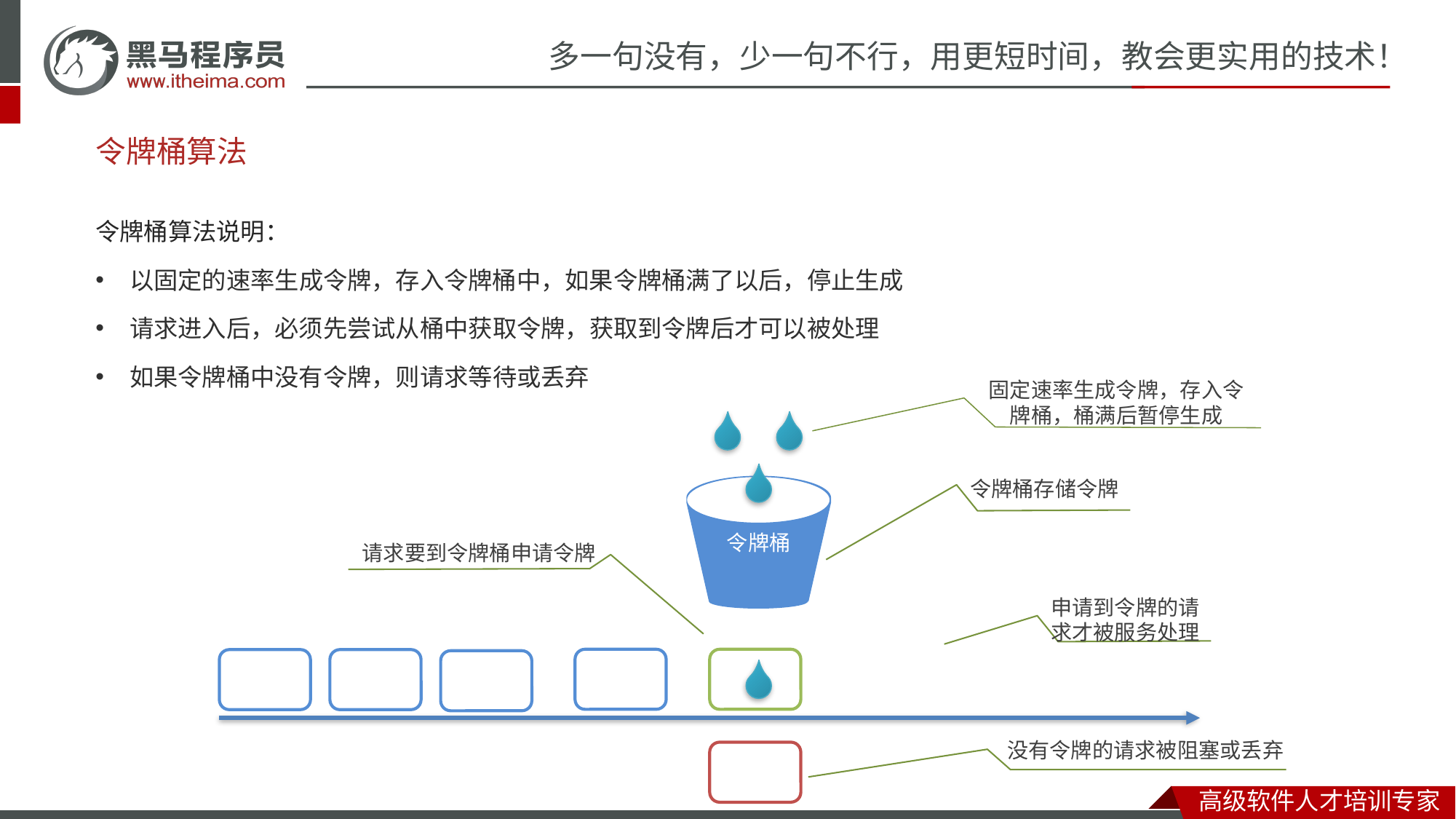

# 令牌桶算法
令牌桶算法说明：
以固定的速率生成令牌，存入令牌桶中，如果令牌桶满了以后，停止生成
请求进入后，必须先尝试从桶中获取令牌，获取到令牌后才可以被处理
如果令牌桶中没有令牌，则请求等待或丢弃
固定速率生成令牌，存入令牌桶，桶满后暂停生成

令牌桶存储令牌
令牌桶

请求要到令牌桶申请令牌
申请到令牌的请求才被服务处理

没有令牌的请求被阻塞或丢弃